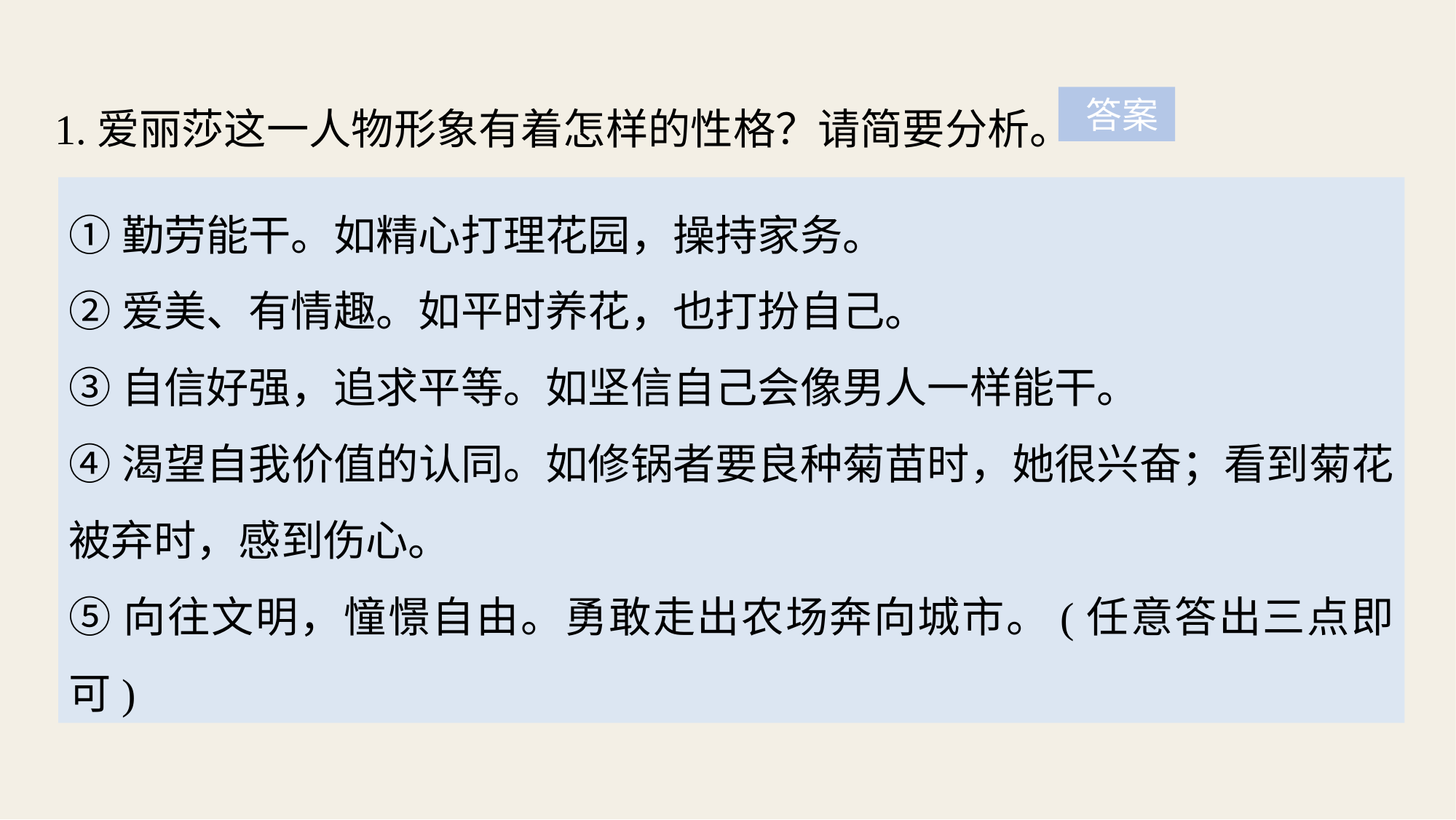

1.爱丽莎这一人物形象有着怎样的性格？请简要分析。
 答案
①勤劳能干。如精心打理花园，操持家务。
②爱美、有情趣。如平时养花，也打扮自己。
③自信好强，追求平等。如坚信自己会像男人一样能干。
④渴望自我价值的认同。如修锅者要良种菊苗时，她很兴奋；看到菊花被弃时，感到伤心。
⑤向往文明，憧憬自由。勇敢走出农场奔向城市。(任意答出三点即可)